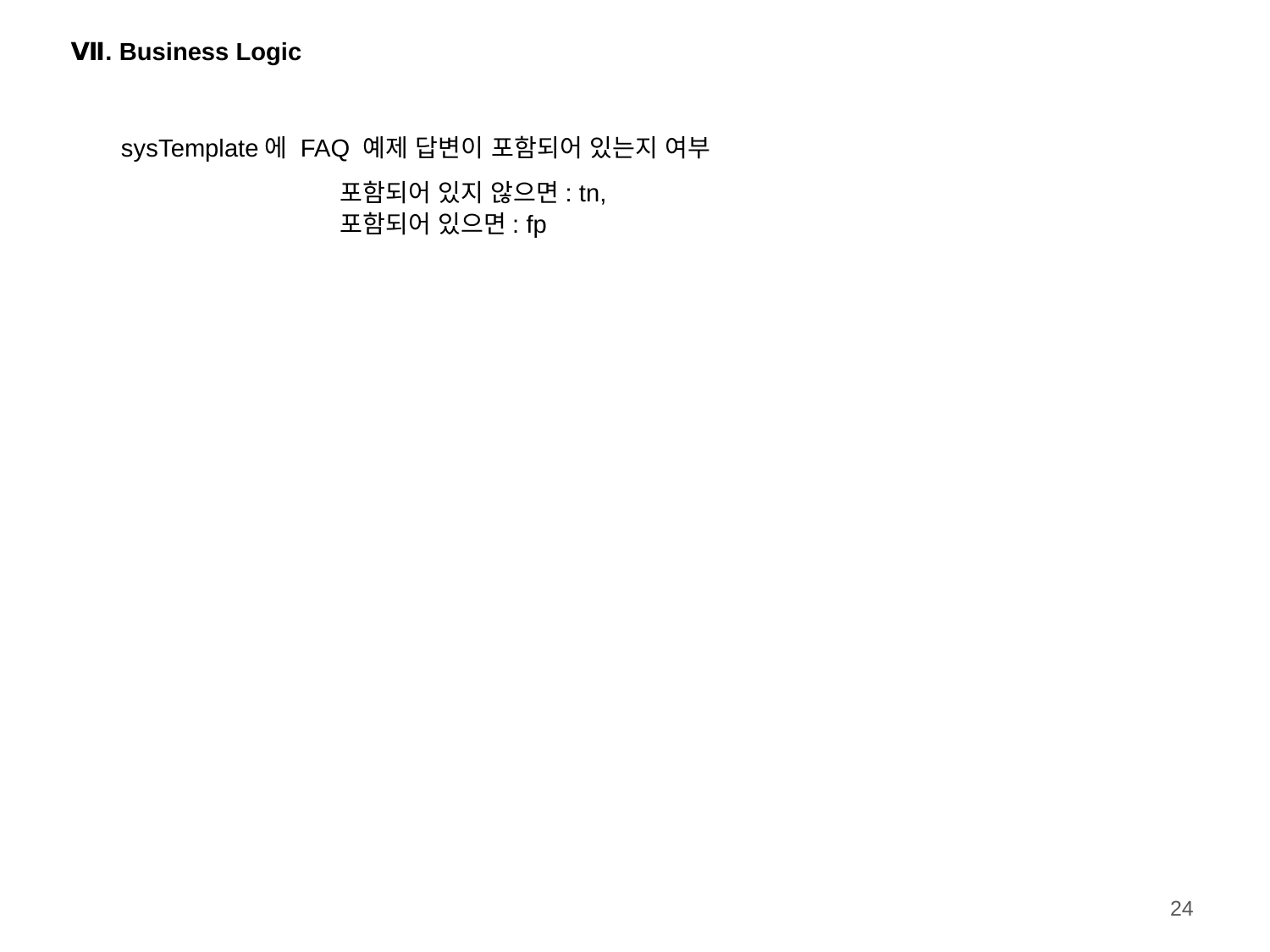

Ⅶ. Business Logic
sysTemplate에 FAQ 예제 답변이 포함되어 있는지 여부
포함되어 있지 않으면: tn,
포함되어 있으면: fp
24